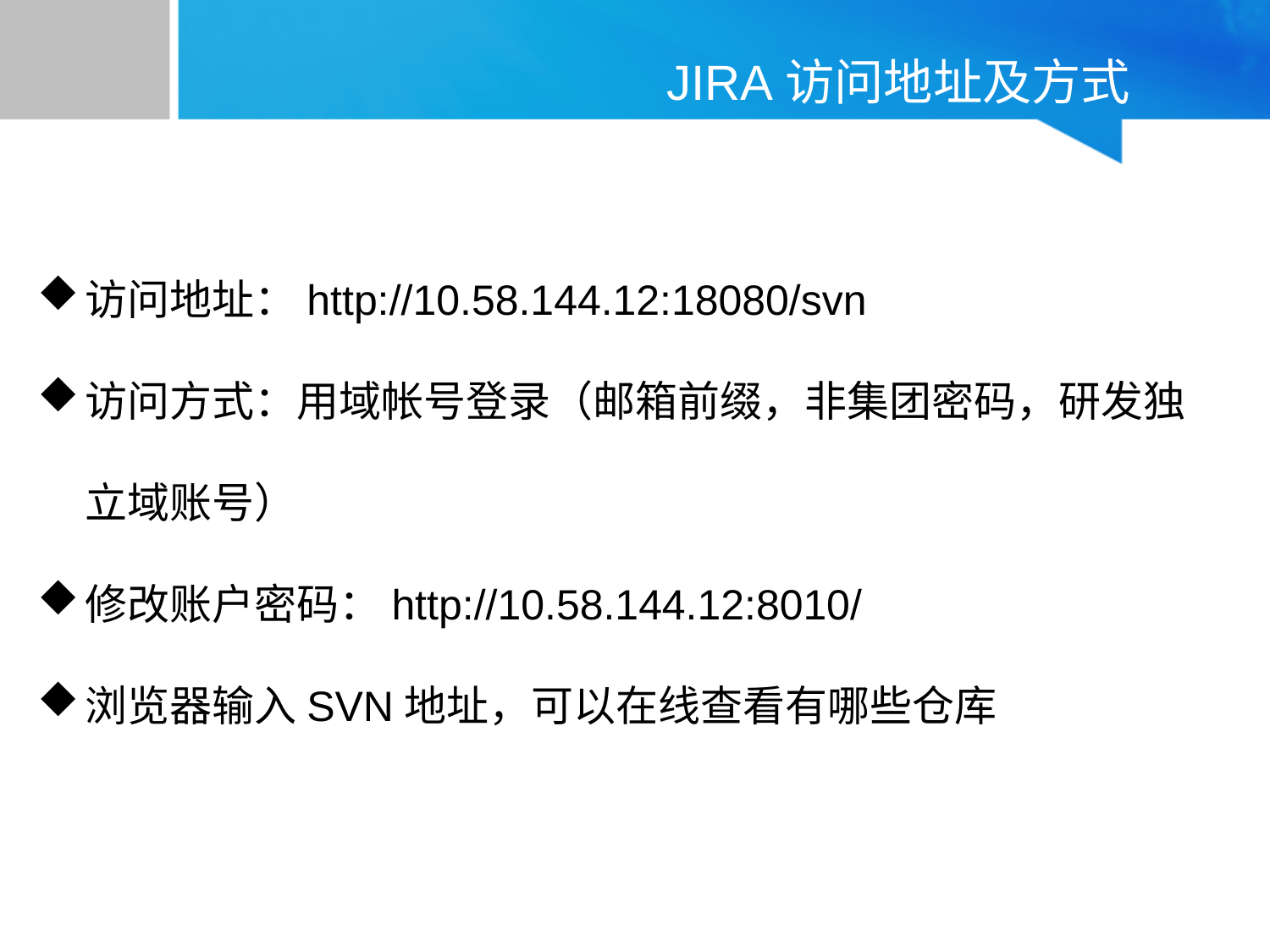

JIRA访问地址及方式
访问地址：http://10.58.144.12:18080/svn
访问方式：用域帐号登录（邮箱前缀，非集团密码，研发独立域账号）
修改账户密码：http://10.58.144.12:8010/
浏览器输入SVN地址，可以在线查看有哪些仓库